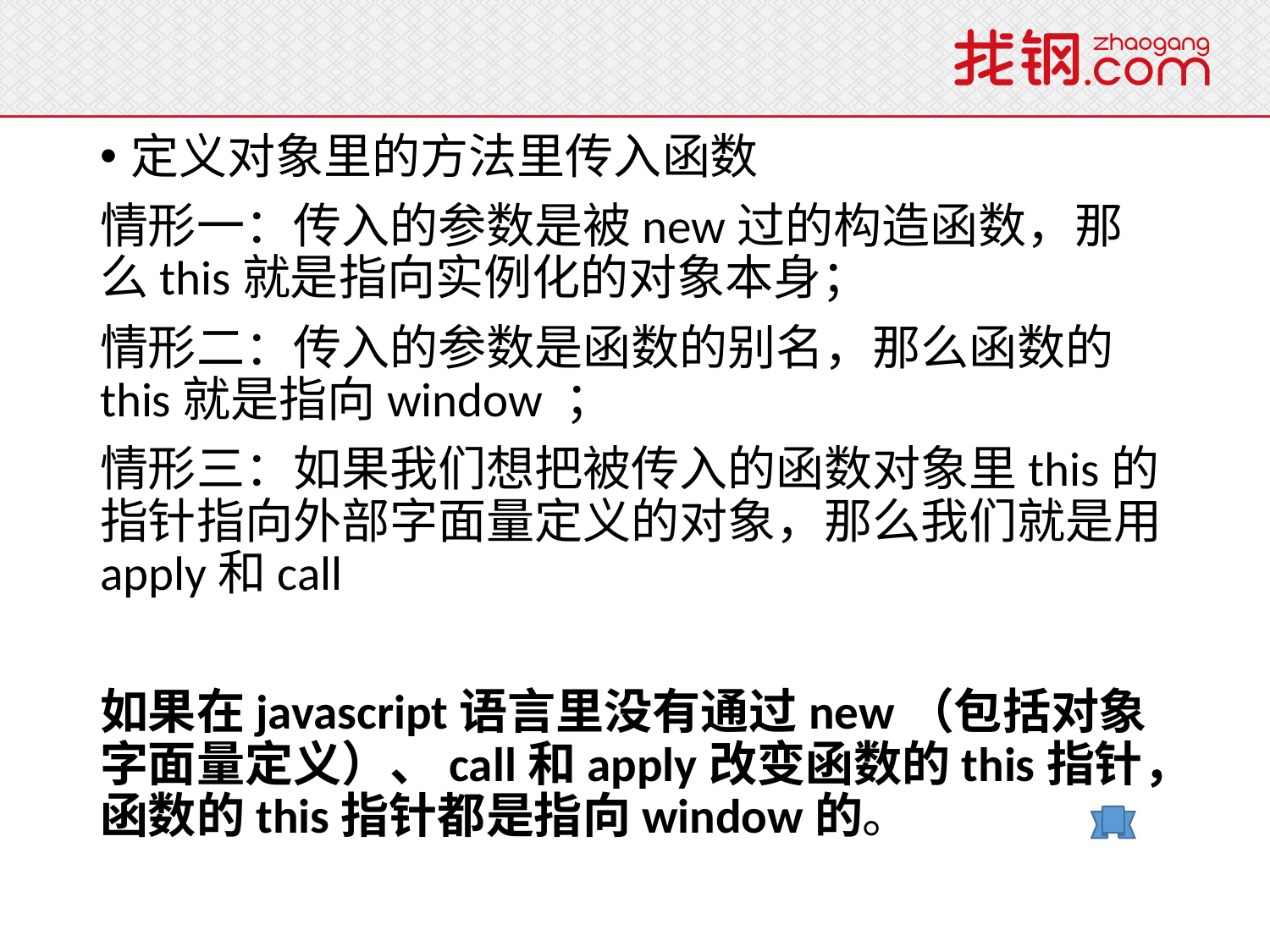

# 定义对象里的方法里传入函数
情形一：传入的参数是被new过的构造函数，那么this就是指向实例化的对象本身；
情形二：传入的参数是函数的别名，那么函数的this就是指向window ；
情形三：如果我们想把被传入的函数对象里this的指针指向外部字面量定义的对象，那么我们就是用apply和call

如果在javascript语言里没有通过new（包括对象字面量定义）、call和apply改变函数的this指针，函数的this指针都是指向window的。